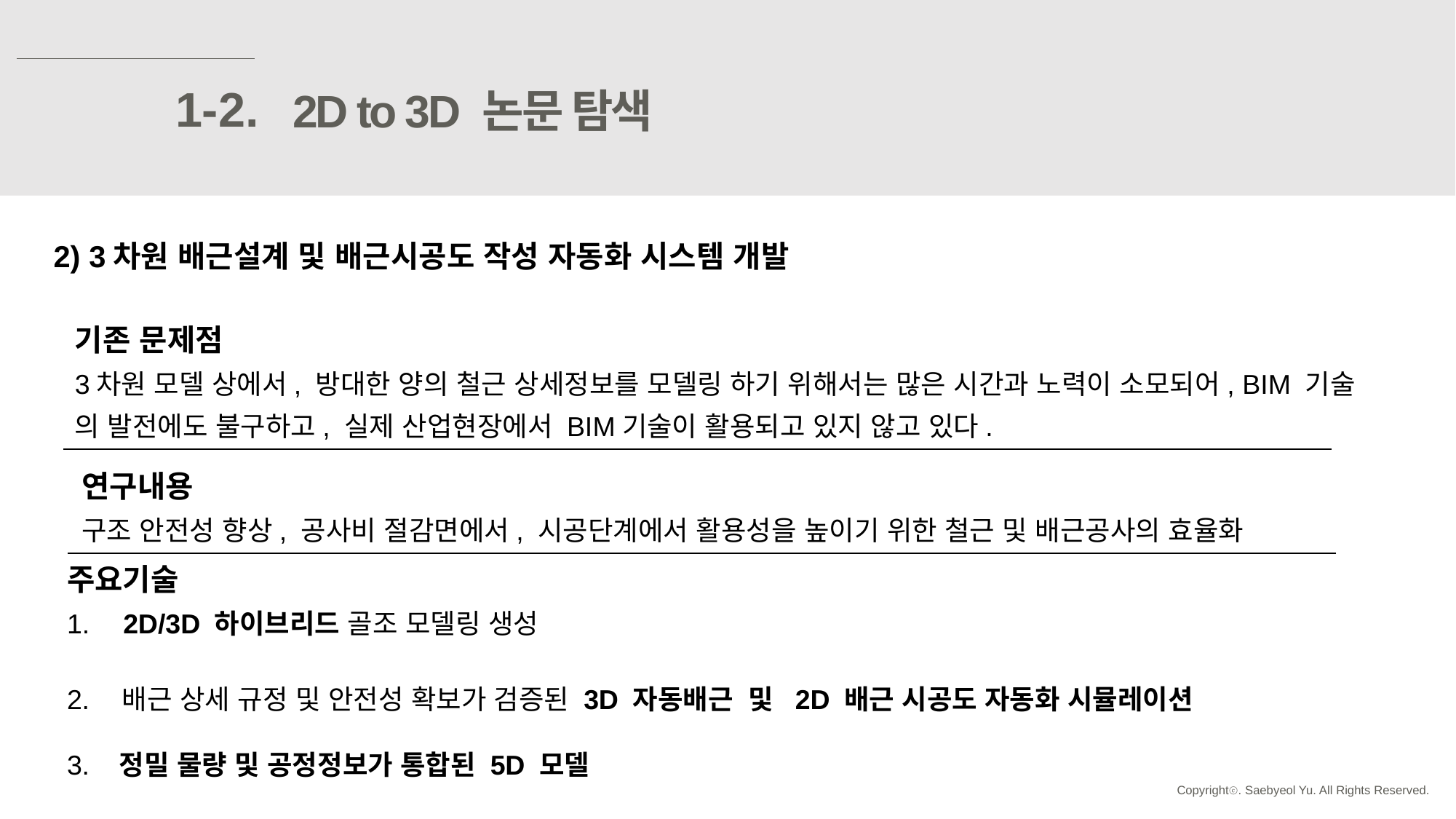

1-2.
2D to 3D 논문 탐색
2) 3차원 배근설계 및 배근시공도 작성 자동화 시스템 개발
기존 문제점
3차원 모델 상에서, 방대한 양의 철근 상세정보를 모델링 하기 위해서는 많은 시간과 노력이 소모되어, BIM 기술
의 발전에도 불구하고, 실제 산업현장에서 BIM기술이 활용되고 있지 않고 있다.
연구내용
구조 안전성 향상, 공사비 절감면에서, 시공단계에서 활용성을 높이기 위한 철근 및 배근공사의 효율화
주요기술
  2D/3D 하이브리드 골조 모델링 생성

 배근 상세 규정 및 안전성 확보가 검증된 3D 자동배근  및  2D 배근 시공도 자동화 시뮬레이션

3.   정밀 물량 및 공정정보가 통합된 5D 모델